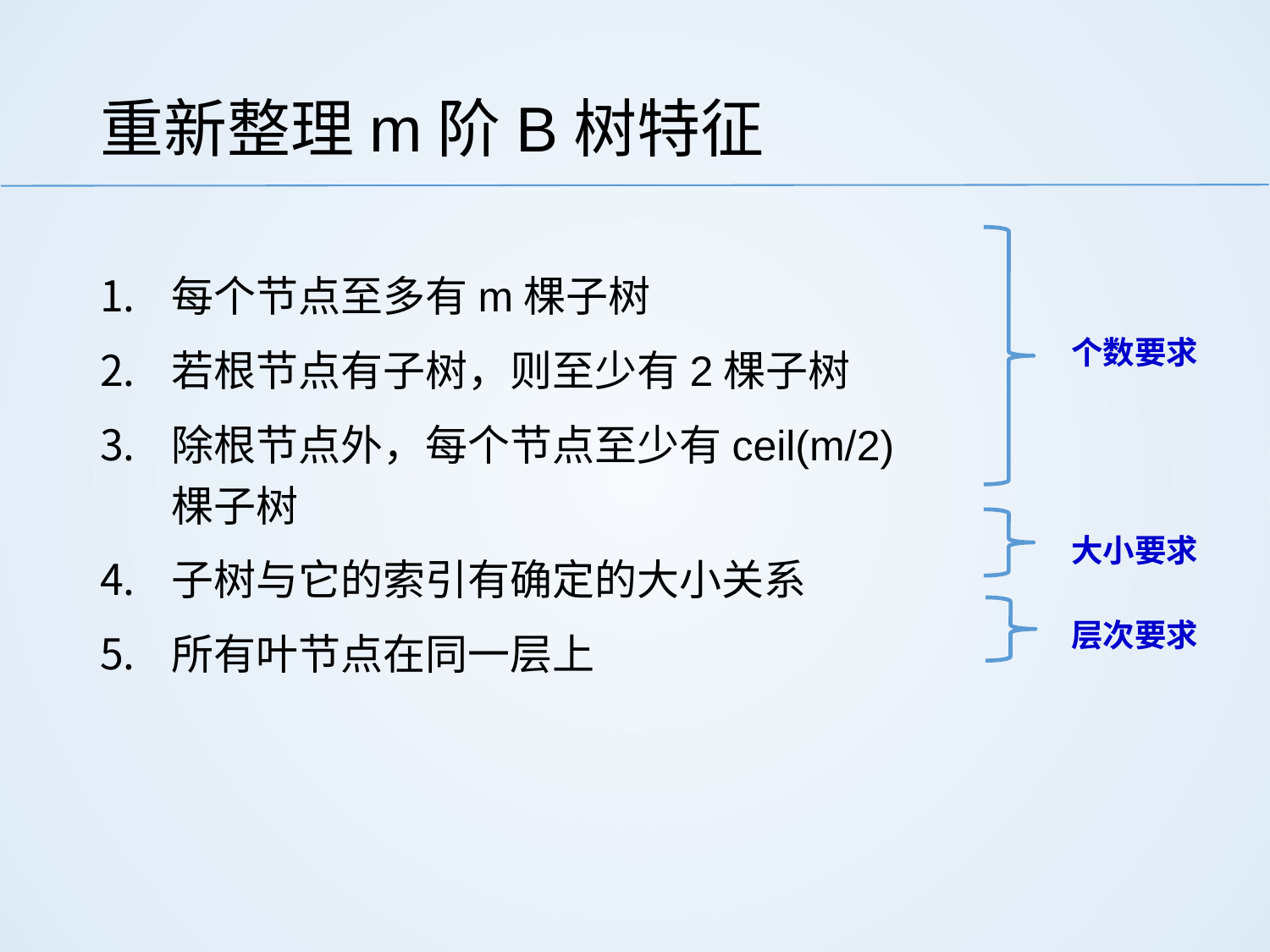

# 重新整理m阶B树特征

每个节点至多有m棵子树
若根节点有子树，则至少有2棵子树
除根节点外，每个节点至少有ceil(m/2)棵子树
子树与它的索引有确定的大小关系
所有叶节点在同一层上
个数要求

大小要求

层次要求
111